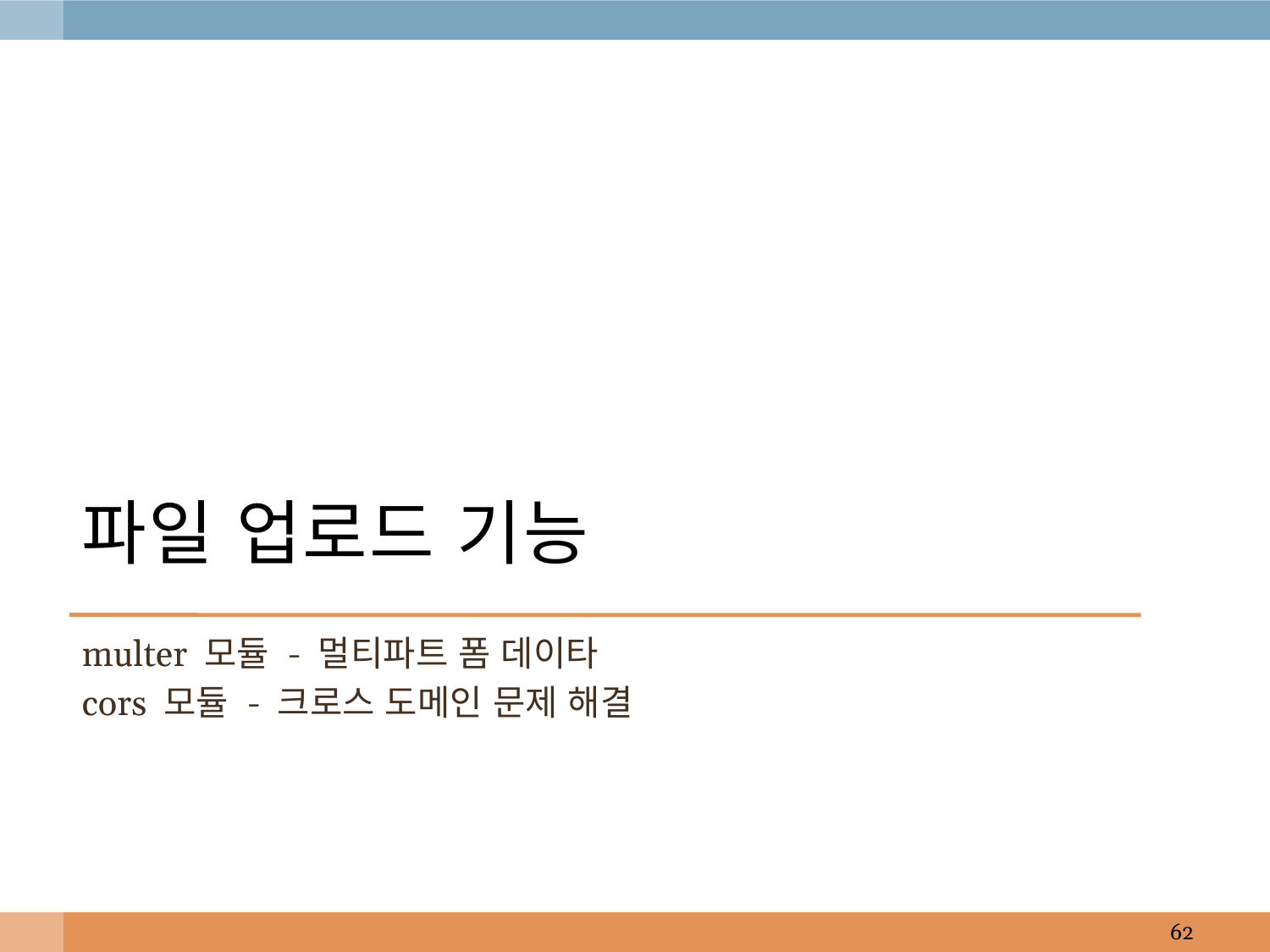

# 파일 업로드 기능
multer 모듈 - 멀티파트 폼 데이타
cors 모듈 - 크로스 도메인 문제 해결
62